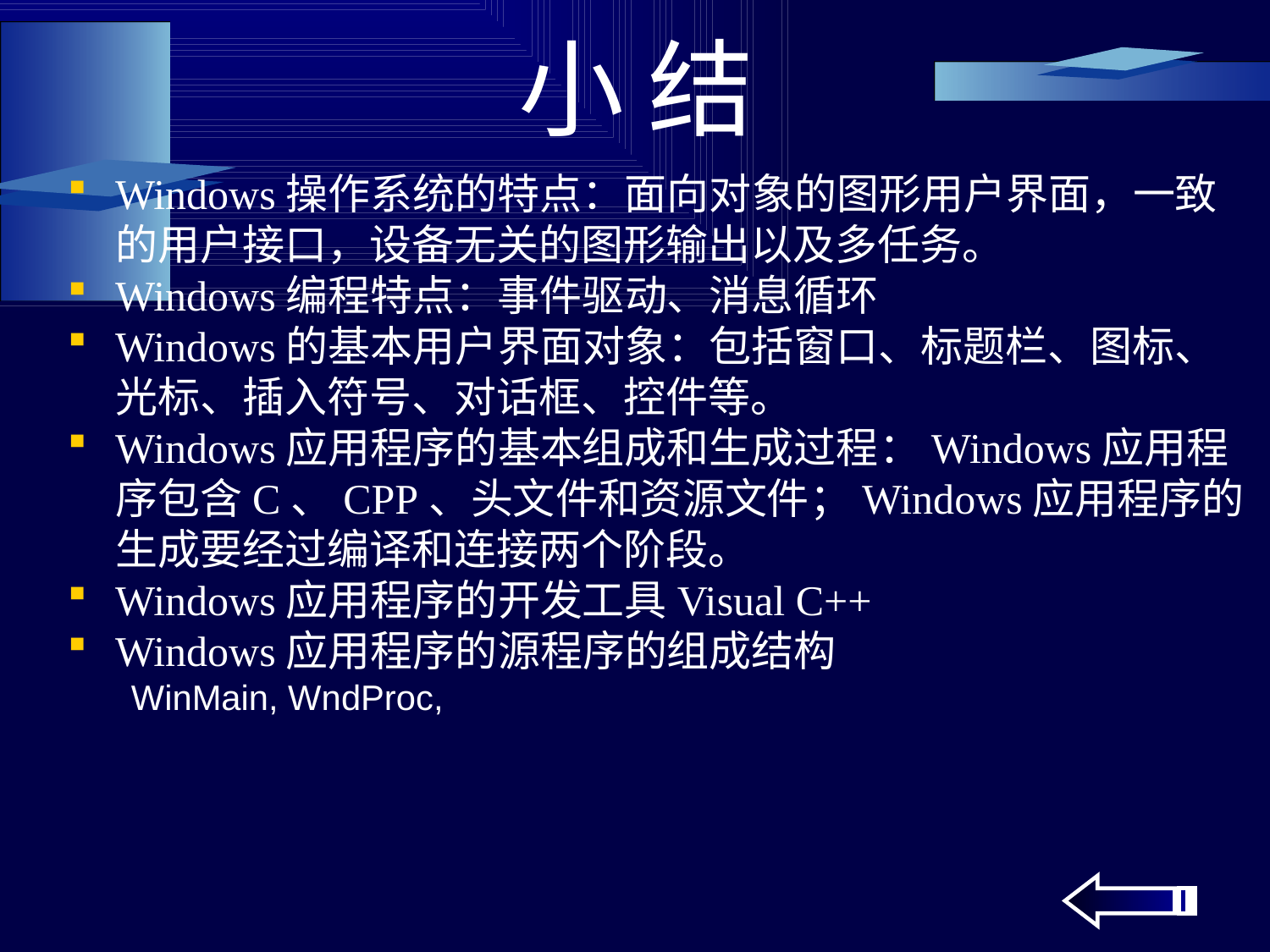

# 小 结

Windows操作系统的特点：面向对象的图形用户界面，一致的用户接口，设备无关的图形输出以及多任务。
Windows编程特点：事件驱动、消息循环
Windows的基本用户界面对象：包括窗口、标题栏、图标、光标、插入符号、对话框、控件等。
Windows应用程序的基本组成和生成过程：Windows应用程序包含C、CPP、头文件和资源文件；Windows应用程序的生成要经过编译和连接两个阶段。
Windows应用程序的开发工具Visual C++
Windows应用程序的源程序的组成结构
WinMain, WndProc,